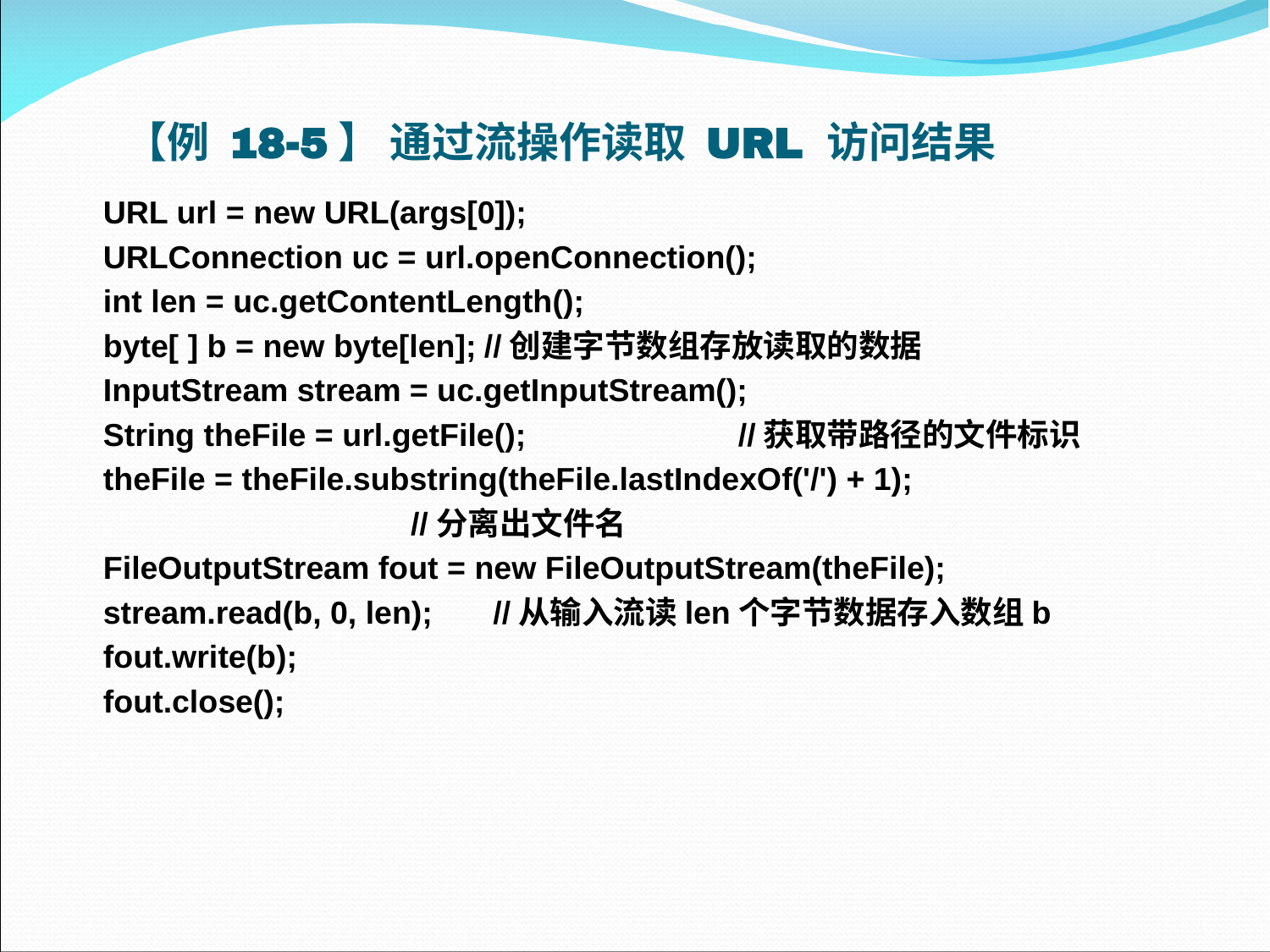

# 【例 18-5】 通过流操作读取 URL 访问结果
URL url = new URL(args[0]);
URLConnection uc = url.openConnection();
int len = uc.getContentLength();
byte[ ] b = new byte[len];	//创建字节数组存放读取的数据
InputStream stream = uc.getInputStream();
String theFile = url.getFile(); 		//获取带路径的文件标识
theFile = theFile.substring(theFile.lastIndexOf('/') + 1);
		      //分离出文件名
FileOutputStream fout = new FileOutputStream(theFile);
stream.read(b, 0, len); 	 //从输入流读len个字节数据存入数组b
fout.write(b);
fout.close();